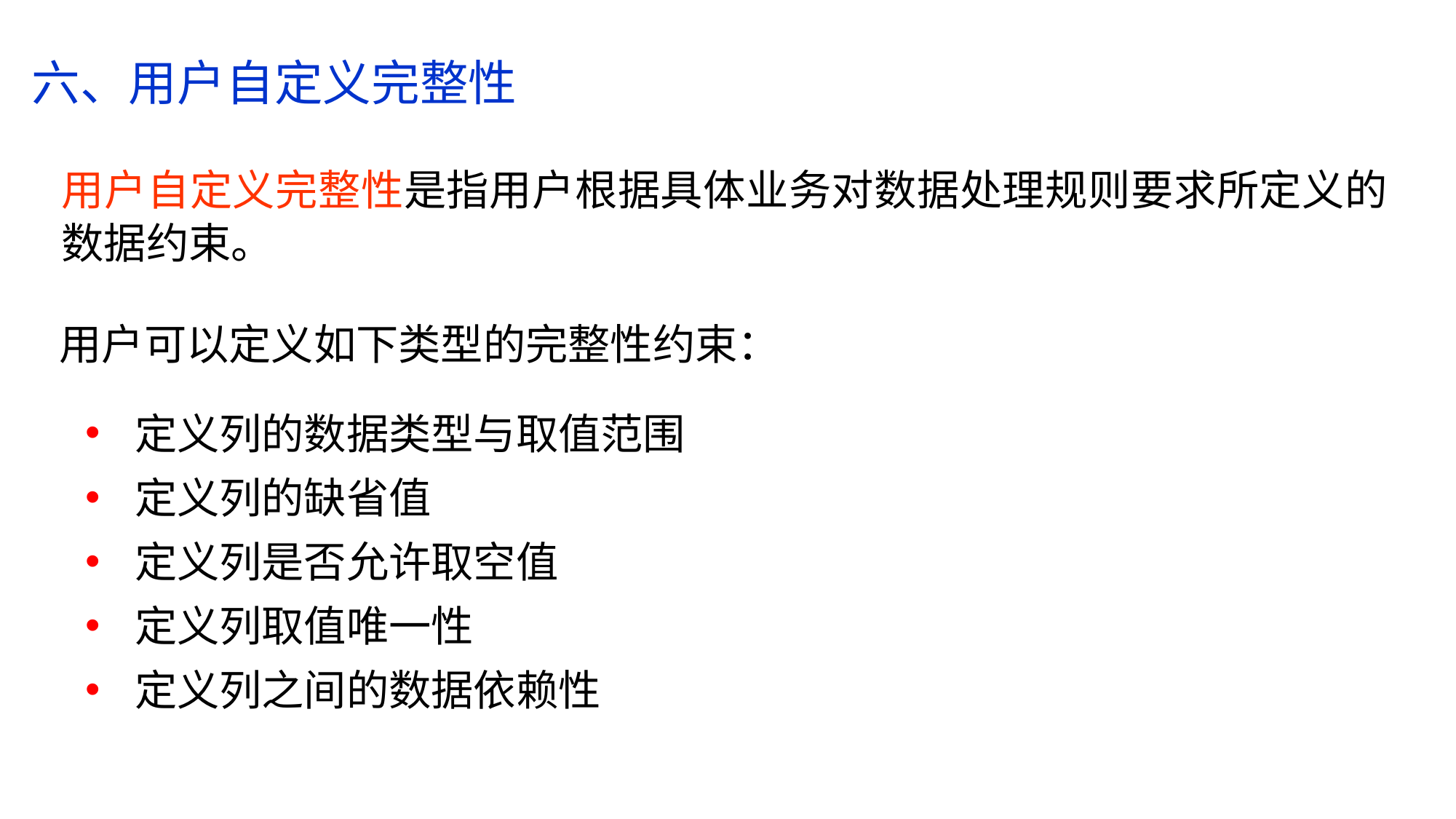

六、用户自定义完整性
用户自定义完整性是指用户根据具体业务对数据处理规则要求所定义的数据约束。
用户可以定义如下类型的完整性约束：
定义列的数据类型与取值范围
定义列的缺省值
定义列是否允许取空值
定义列取值唯一性
定义列之间的数据依赖性